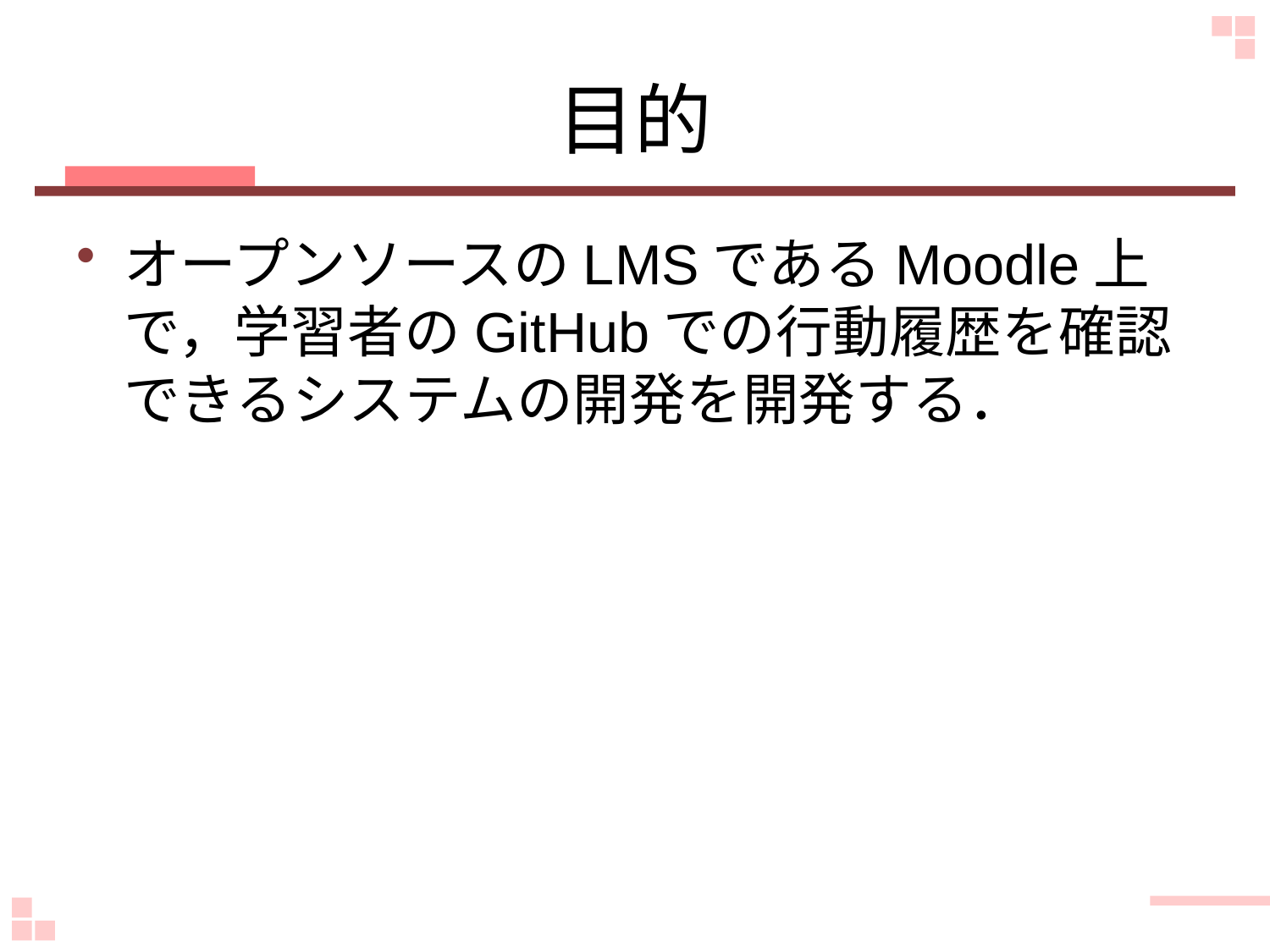

# 目的
オープンソースのLMSであるMoodle上で，学習者のGitHubでの行動履歴を確認できるシステムの開発を開発する．